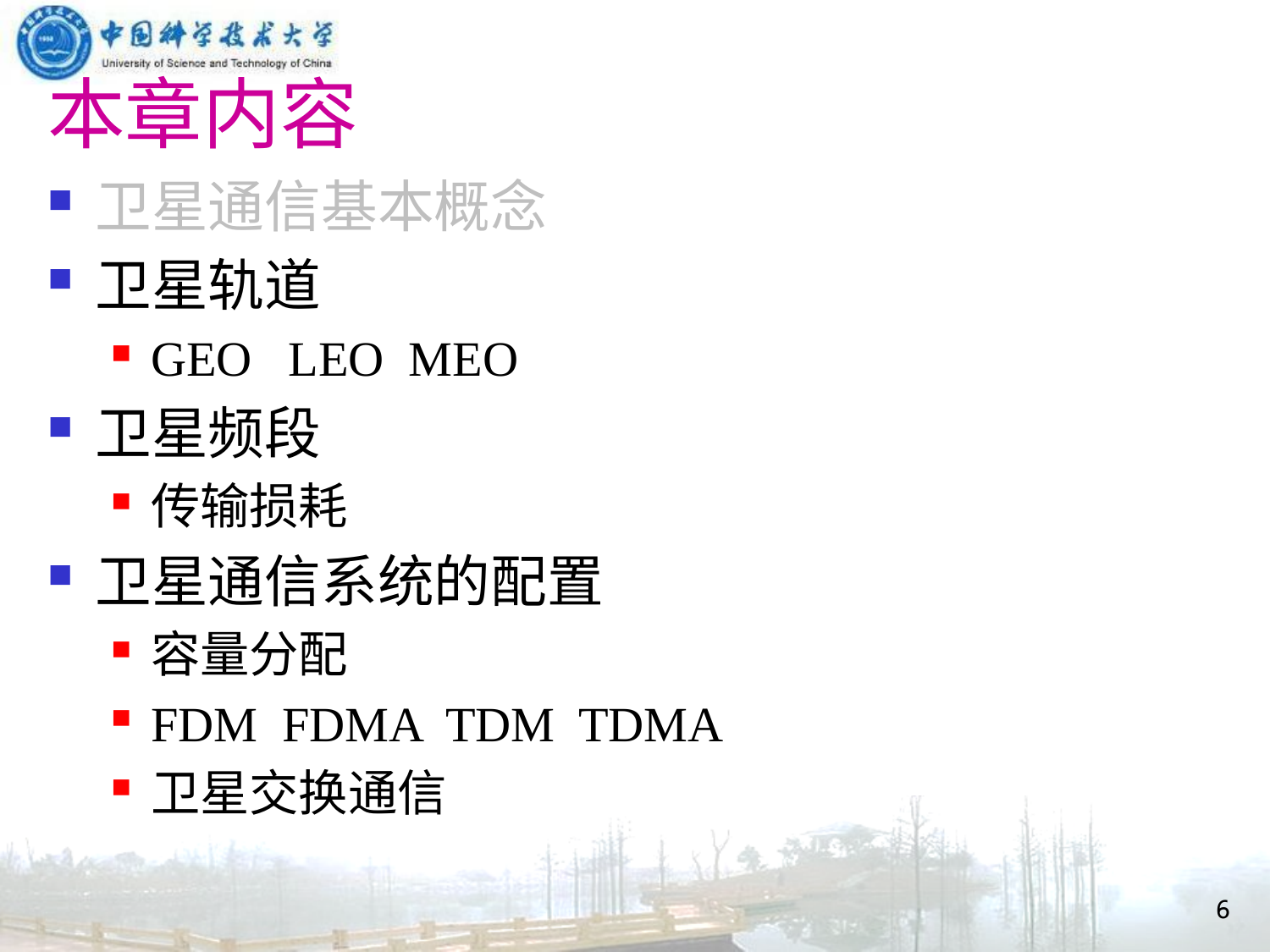

# 本章内容
卫星通信基本概念
卫星轨道
GEO   LEO  MEO
卫星频段
传输损耗
卫星通信系统的配置
容量分配
FDM  FDMA  TDM  TDMA
卫星交换通信

6